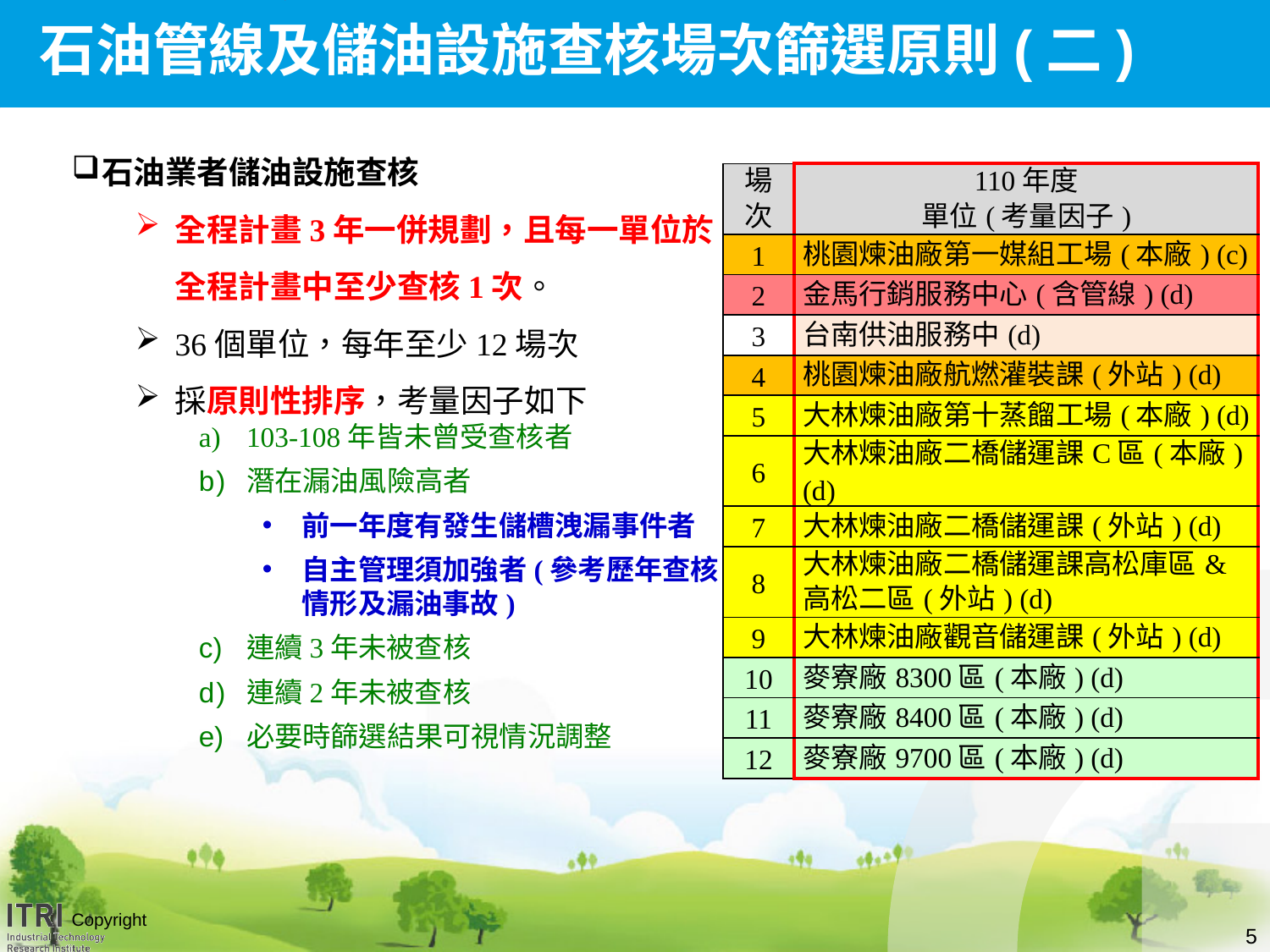

石油管線及儲油設施查核場次篩選原則(二)
石油業者儲油設施查核
全程計畫3年一併規劃，且每一單位於全程計畫中至少查核1次。
36個單位，每年至少12場次
採原則性排序，考量因子如下
103-108年皆未曾受查核者
潛在漏油風險高者
前一年度有發生儲槽洩漏事件者
自主管理須加強者(參考歷年查核情形及漏油事故)
連續3年未被查核
連續2年未被查核
必要時篩選結果可視情況調整
| 場次 | 110年度 單位(考量因子) |
| --- | --- |
| 1 | 桃園煉油廠第一媒組工場(本廠) (c) |
| 2 | 金馬行銷服務中心(含管線) (d) |
| 3 | 台南供油服務中(d) |
| 4 | 桃園煉油廠航燃灌裝課(外站) (d) |
| 5 | 大林煉油廠第十蒸餾工場(本廠) (d) |
| 6 | 大林煉油廠二橋儲運課C區(本廠) (d) |
| 7 | 大林煉油廠二橋儲運課(外站) (d) |
| 8 | 大林煉油廠二橋儲運課高松庫區&高松二區(外站) (d) |
| 9 | 大林煉油廠觀音儲運課(外站) (d) |
| 10 | 麥寮廠8300區(本廠) (d) |
| 11 | 麥寮廠8400區(本廠) (d) |
| 12 | 麥寮廠9700區(本廠) (d) |
5